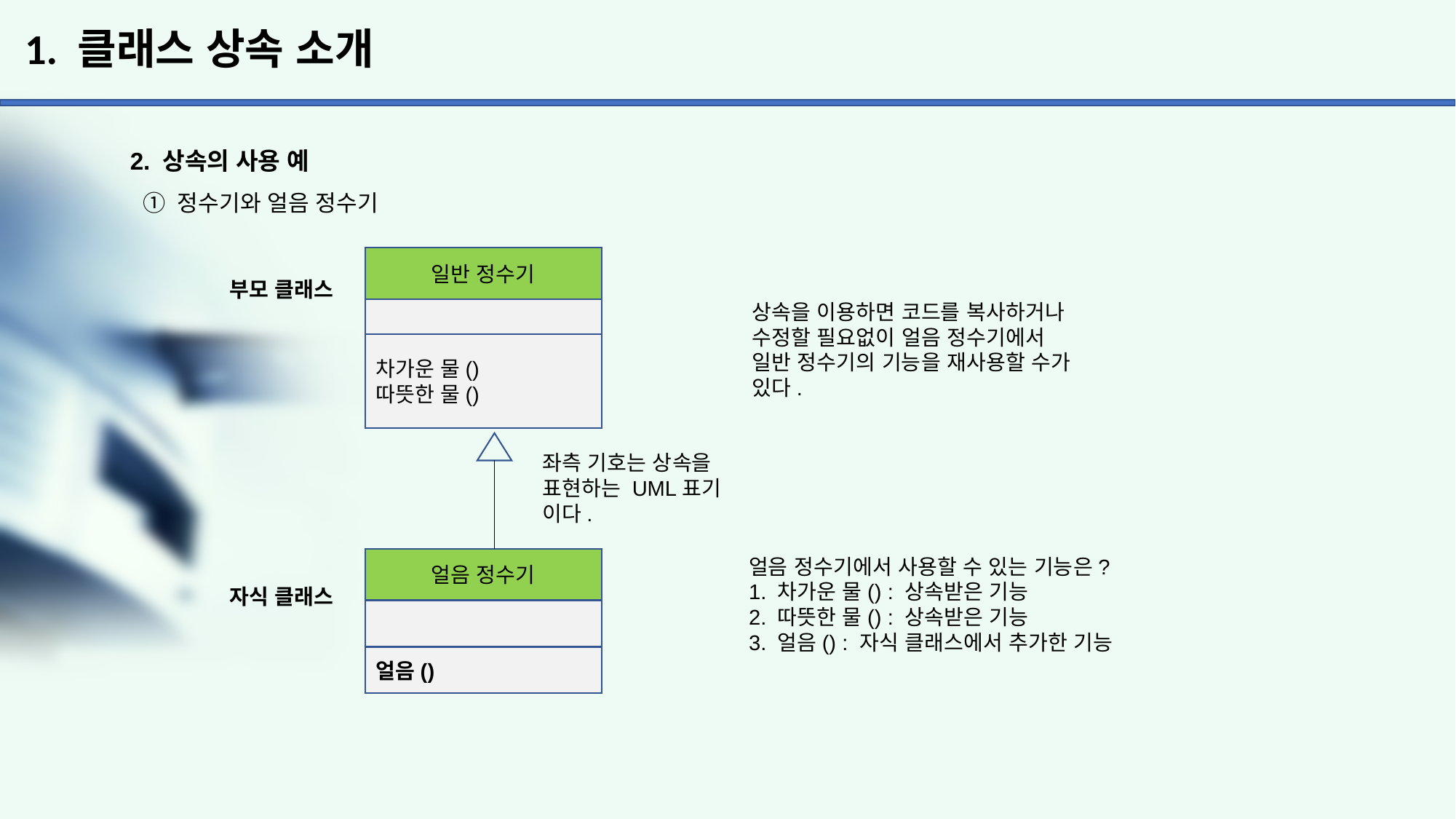

# 1. 클래스 상속 소개
2. 상속의 사용 예
  ① 정수기와 얼음 정수기
일반 정수기
부모 클래스
상속을 이용하면 코드를 복사하거나
수정할 필요없이 얼음 정수기에서
일반 정수기의 기능을 재사용할 수가
있다.

차가운 물()
따뜻한 물()

좌측 기호는 상속을
표현하는 UML표기
이다.
얼음 정수기에서 사용할 수 있는 기능은?
1. 차가운 물() : 상속받은 기능
2. 따뜻한 물() : 상속받은 기능
3. 얼음() : 자식 클래스에서 추가한 기능
얼음 정수기
자식 클래스

얼음()